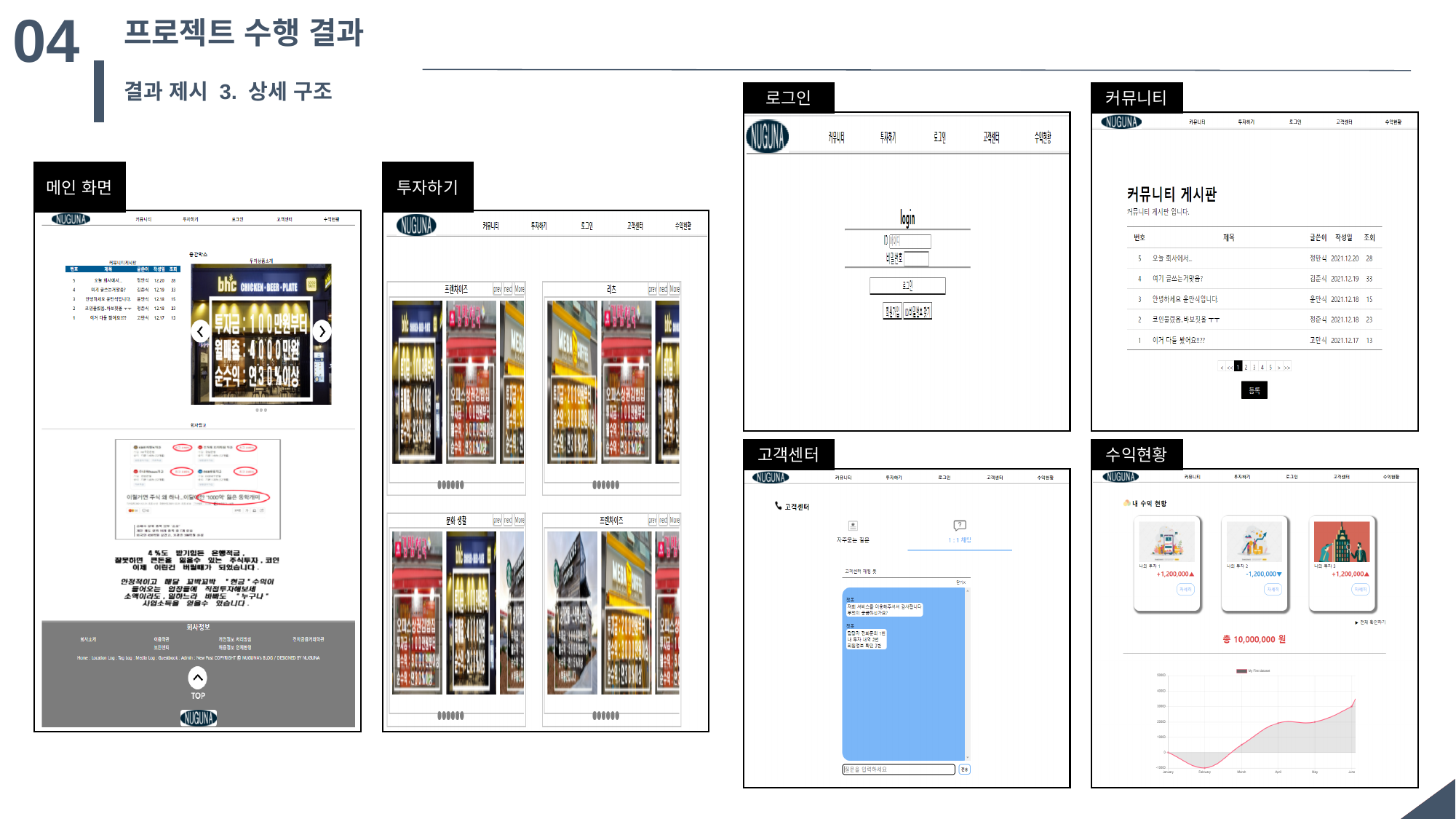

04
프로젝트 수행 결과

결과 제시 3. 상세 구조
로그인

커뮤니티

메인 화면

투자하기

고객센터

수익현황